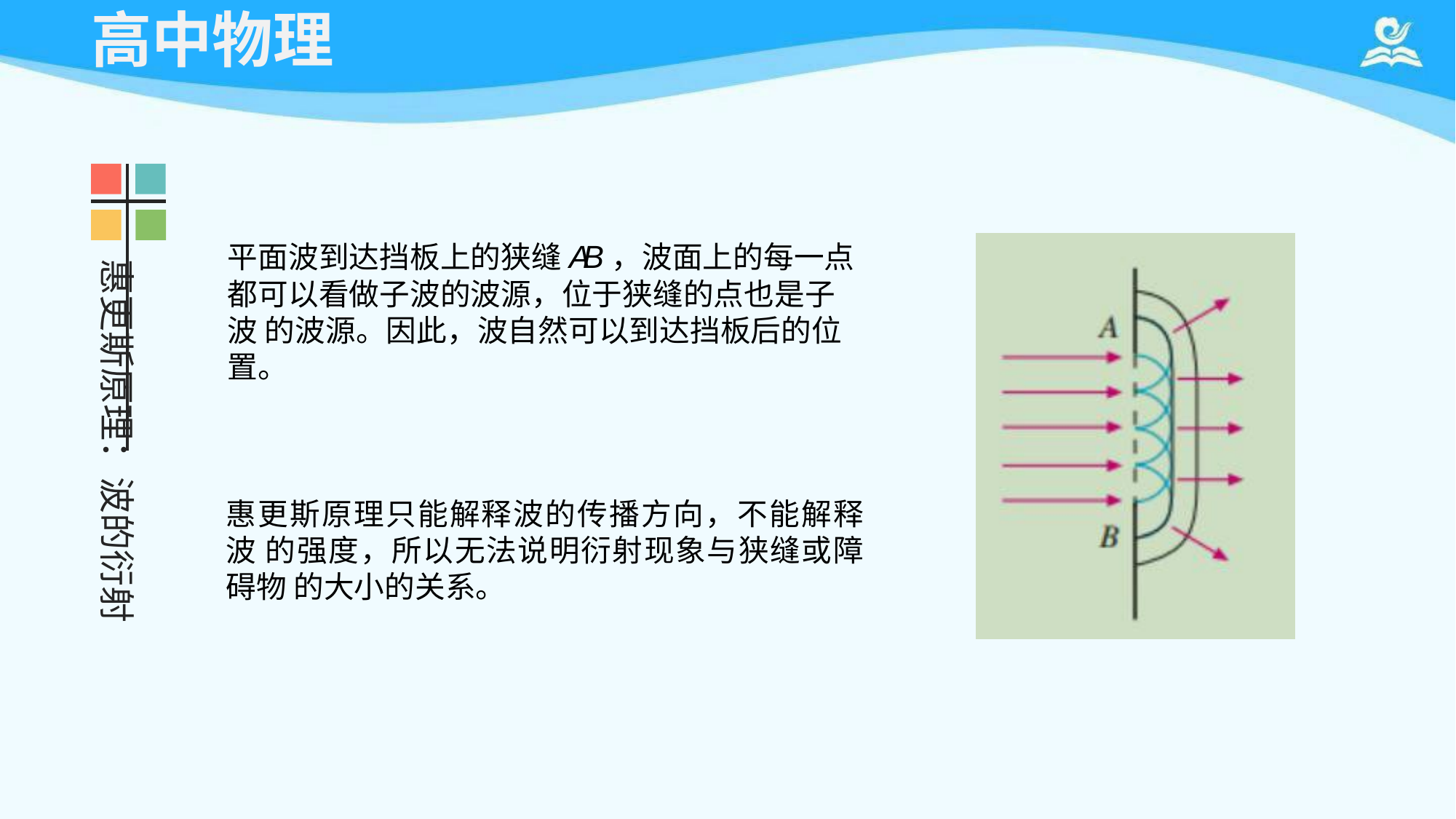

# 高中物理

平面波到达挡板上的狭缝AB，波面上的每一点 都可以看做子波的波源，位于狭缝的点也是子波 的波源。因此，波自然可以到达挡板后的位置。
惠更斯原理：波的衍射
惠更斯原理只能解释波的传播方向，不能解释波 的强度，所以无法说明衍射现象与狭缝或障碍物 的大小的关系。